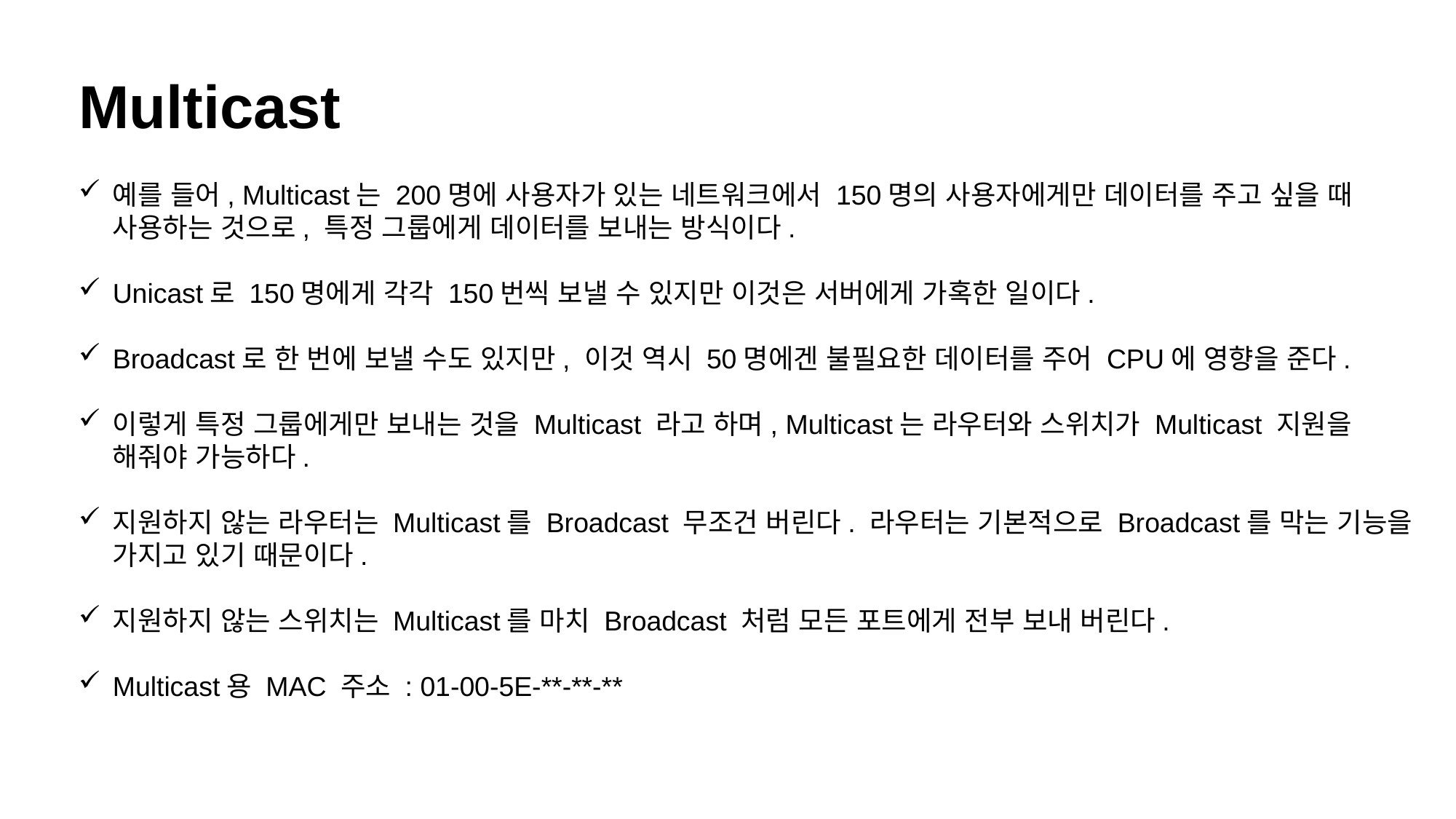

# Multicast
예를 들어, Multicast는 200명에 사용자가 있는 네트워크에서 150명의 사용자에게만 데이터를 주고 싶을 때 사용하는 것으로, 특정 그룹에게 데이터를 보내는 방식이다.

Unicast로 150명에게 각각 150번씩 보낼 수 있지만 이것은 서버에게 가혹한 일이다.

Broadcast로 한 번에 보낼 수도 있지만, 이것 역시 50명에겐 불필요한 데이터를 주어 CPU에 영향을 준다.

이렇게 특정 그룹에게만 보내는 것을 Multicast 라고 하며, Multicast는 라우터와 스위치가 Multicast 지원을 해줘야 가능하다.

지원하지 않는 라우터는 Multicast를 Broadcast 무조건 버린다. 라우터는 기본적으로 Broadcast를 막는 기능을 가지고 있기 때문이다.

지원하지 않는 스위치는 Multicast를 마치 Broadcast 처럼 모든 포트에게 전부 보내 버린다.

Multicast용 MAC 주소 : 01-00-5E-**-**-**